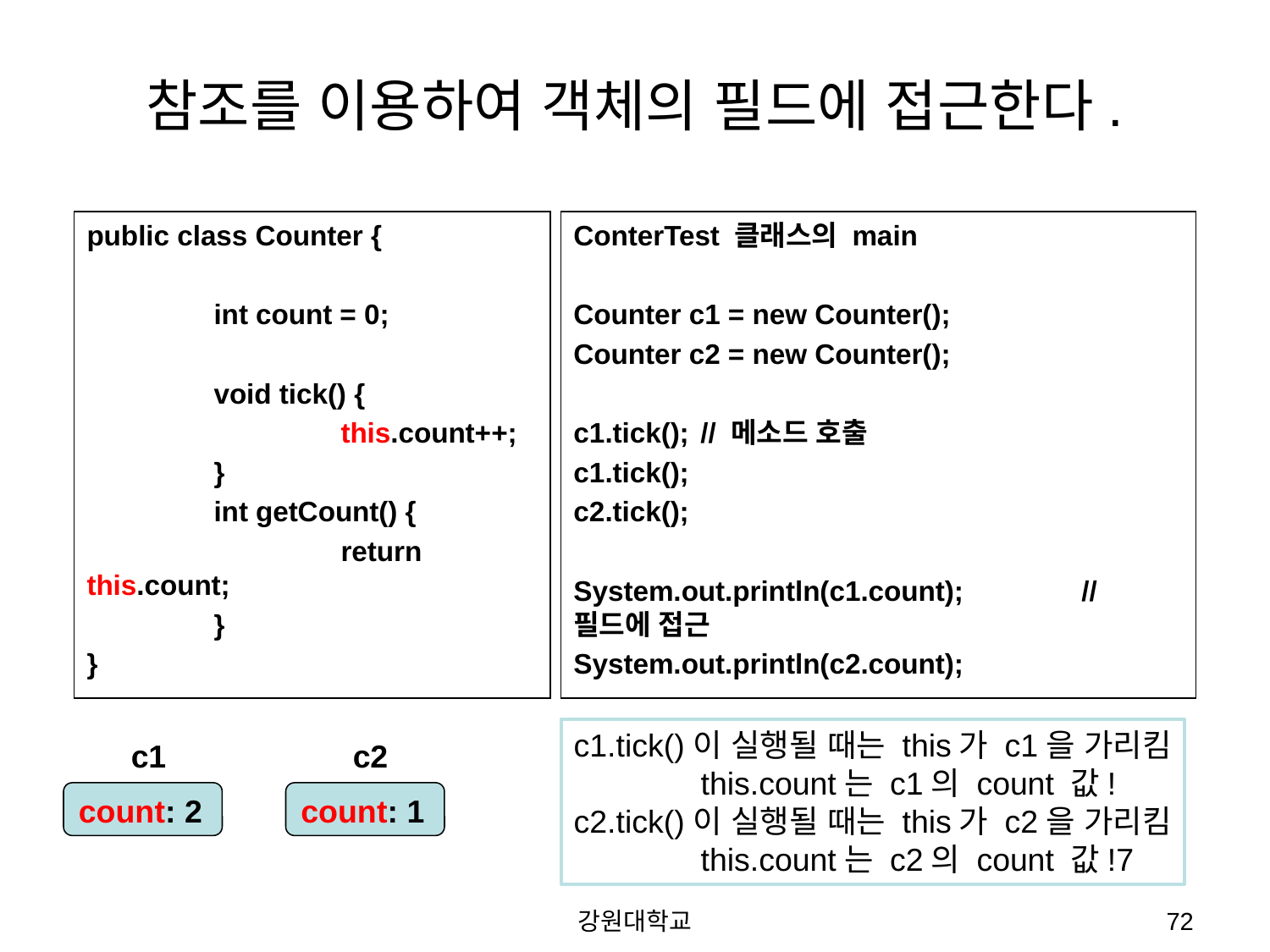

# 참조를 이용하여 객체의 필드에 접근한다.
public class Counter {

	int count = 0;

	void tick() {
		this.count++;
	}
	int getCount() {
		return this.count;
	}
}
ConterTest 클래스의 main

Counter c1 = new Counter();
Counter c2 = new Counter();

c1.tick();	// 메소드 호출
c1.tick();
c2.tick();

System.out.println(c1.count);	// 필드에 접근
System.out.println(c2.count);
c1.tick()이 실행될 때는 this가 c1을 가리킴
	this.count는 c1의 count 값!
c2.tick()이 실행될 때는 this가 c2을 가리킴
	this.count는 c2의 count 값!7
c1
c2
count: 2
count: 1
강원대학교
72